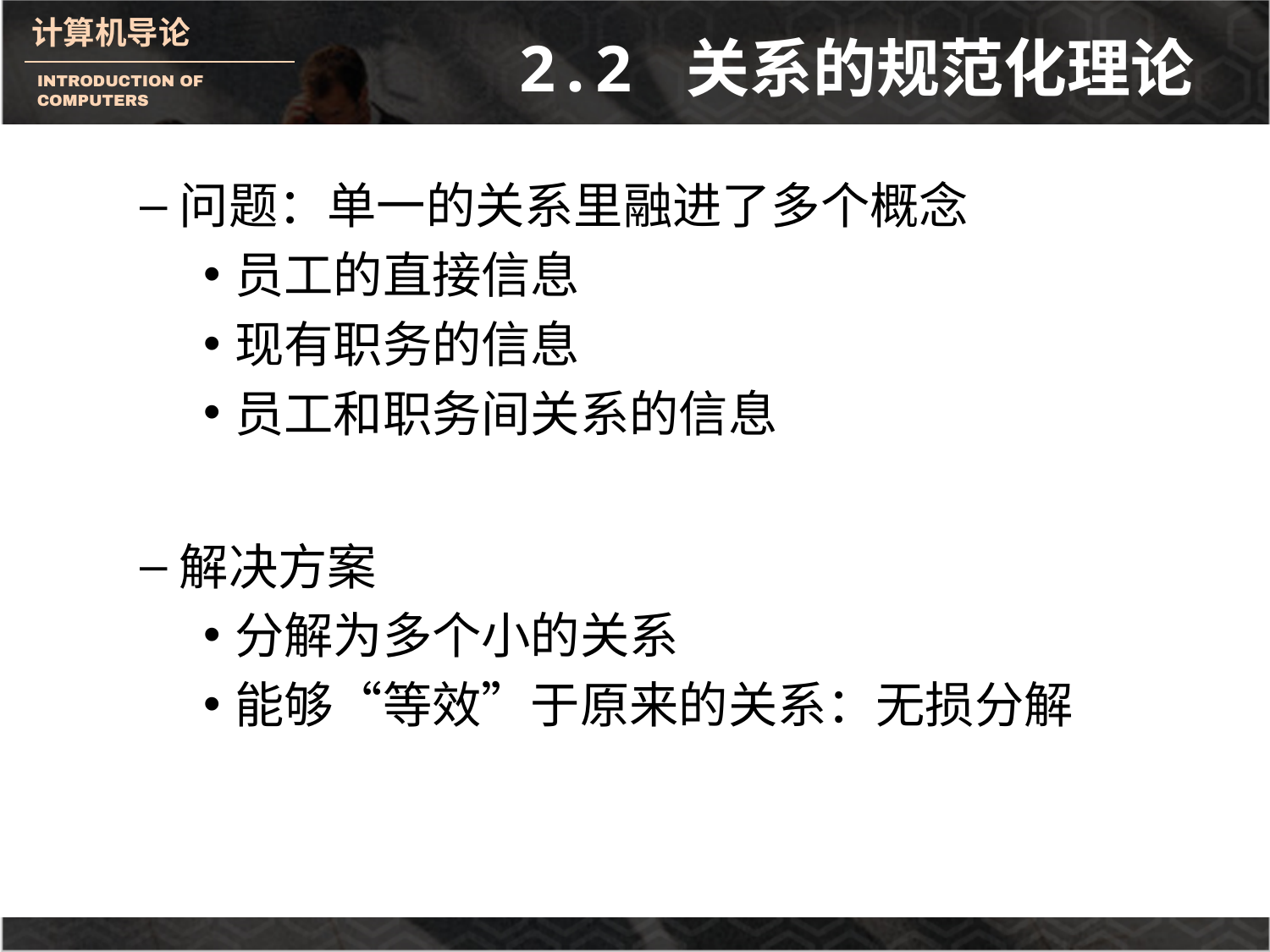

# 2.2 关系的规范化理论
问题：单一的关系里融进了多个概念
员工的直接信息
现有职务的信息
员工和职务间关系的信息

解决方案
分解为多个小的关系
能够“等效”于原来的关系：无损分解